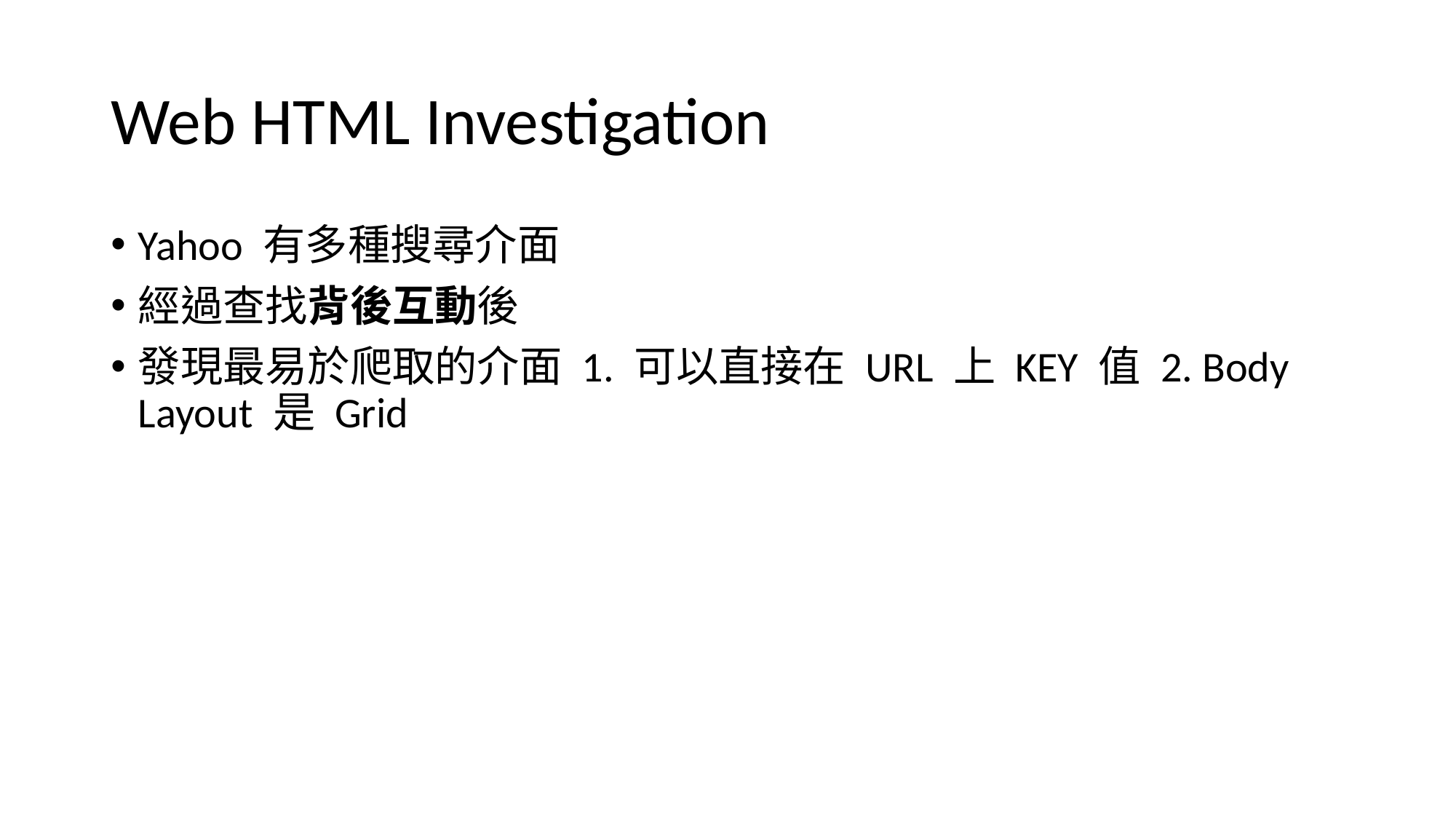

# Web HTML Investigation
Yahoo 有多種搜尋介面
經過查找背後互動後
發現最易於爬取的介面 1. 可以直接在 URL 上 KEY 值 2. Body Layout 是 Grid